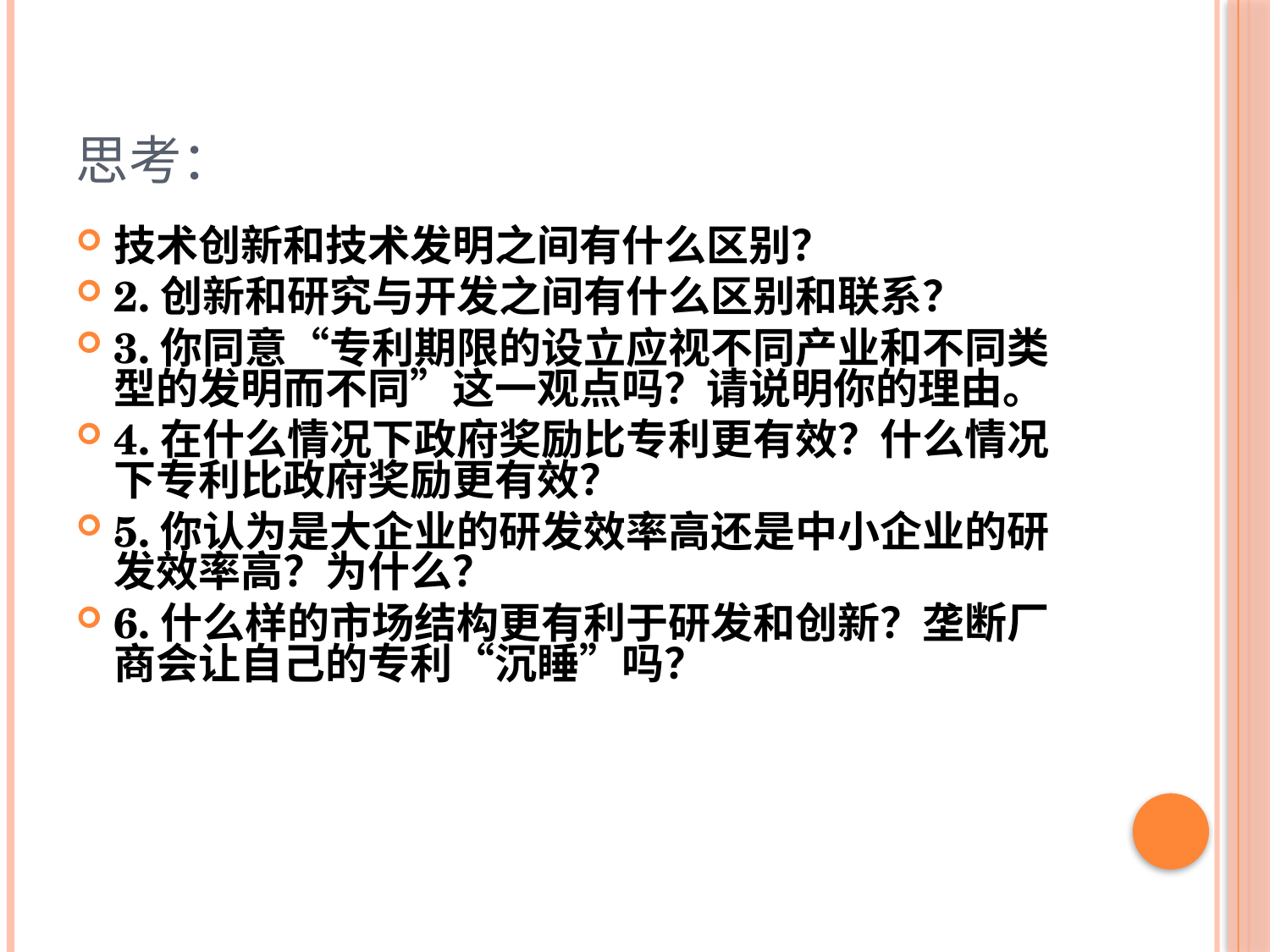

# 思考：
技术创新和技术发明之间有什么区别？
2.创新和研究与开发之间有什么区别和联系？
3.你同意“专利期限的设立应视不同产业和不同类型的发明而不同”这一观点吗？请说明你的理由。
4.在什么情况下政府奖励比专利更有效？什么情况下专利比政府奖励更有效？
5.你认为是大企业的研发效率高还是中小企业的研发效率高？为什么？
6.什么样的市场结构更有利于研发和创新？垄断厂商会让自己的专利“沉睡”吗？